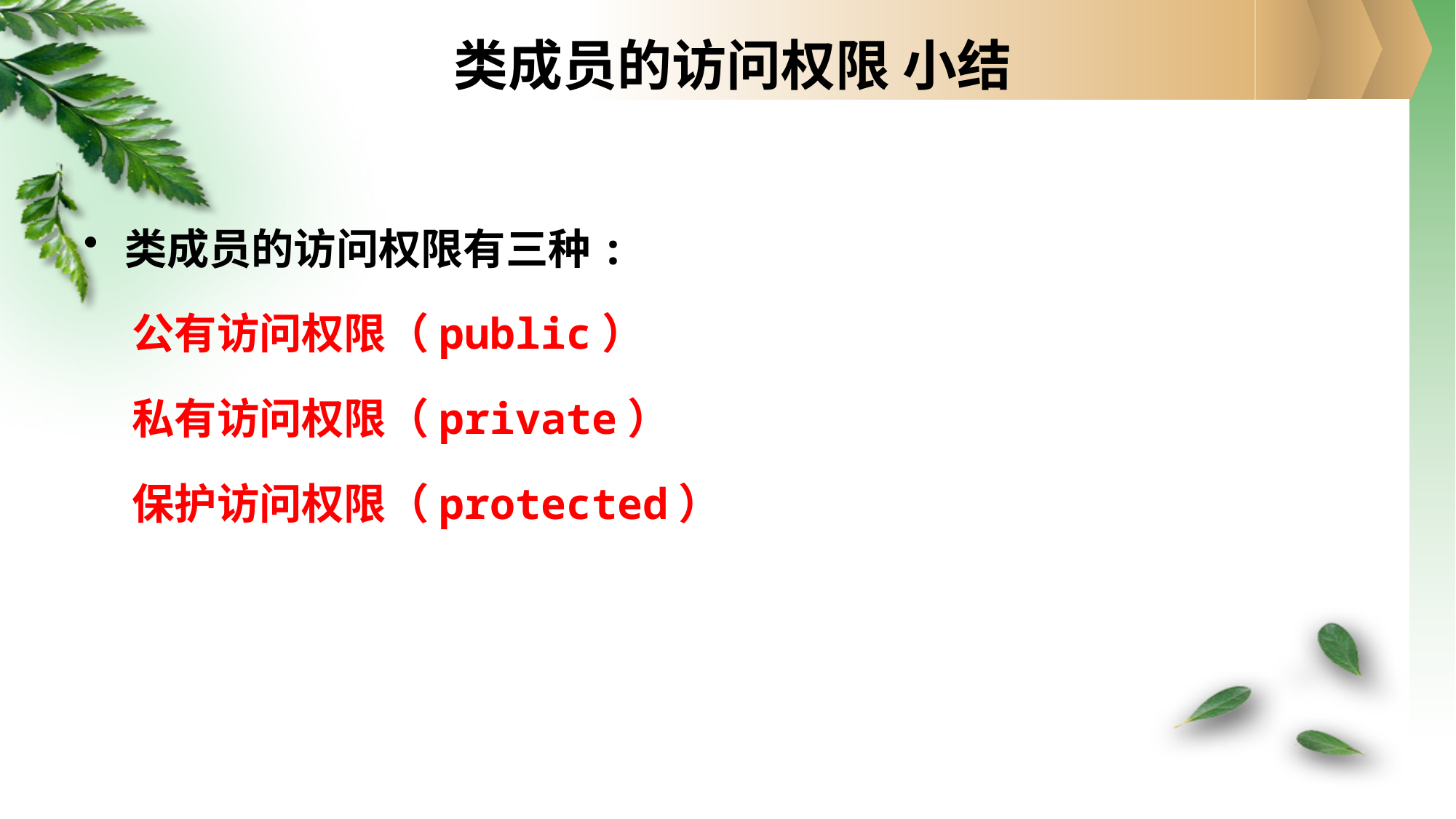

# 类成员的访问权限 小结
类成员的访问权限有三种:
    公有访问权限（public）
    私有访问权限（private）
    保护访问权限（protected）